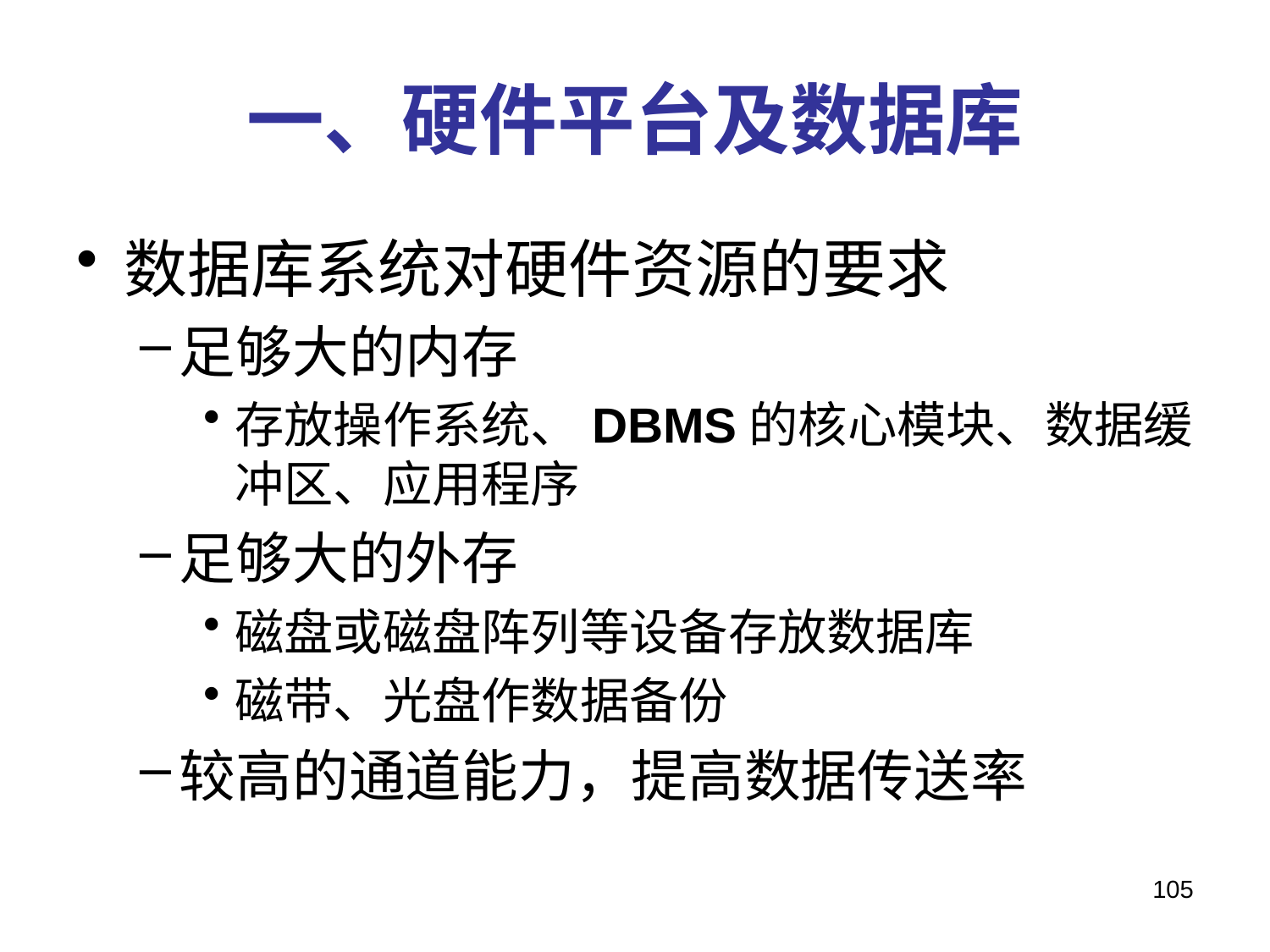

# 一、硬件平台及数据库
数据库系统对硬件资源的要求
足够大的内存
存放操作系统、DBMS的核心模块、数据缓冲区、应用程序
足够大的外存
磁盘或磁盘阵列等设备存放数据库
磁带、光盘作数据备份
较高的通道能力，提高数据传送率
105